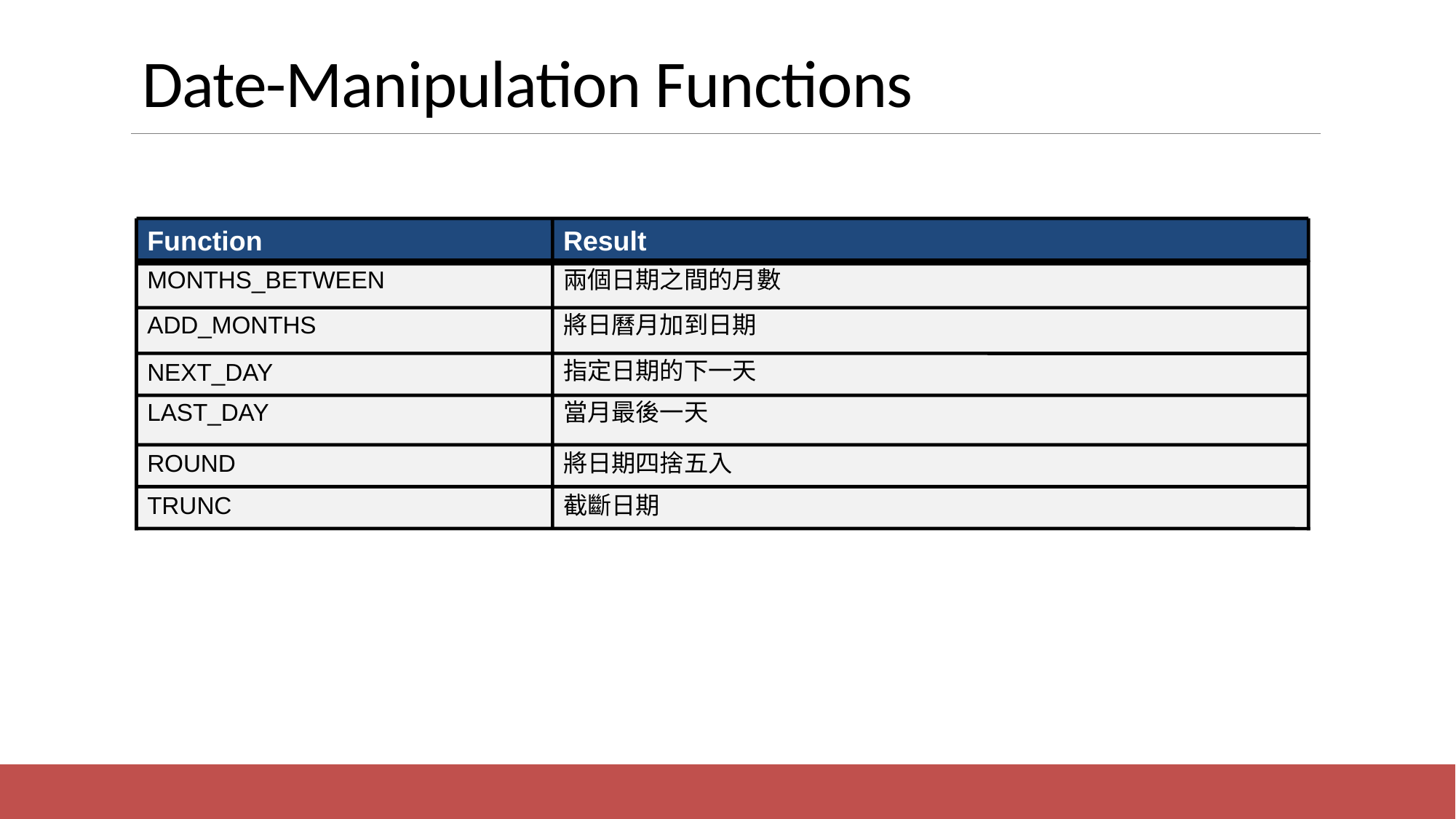

# Date-Manipulation Functions

Function
Result

MONTHS_BETWEEN

兩個日期之間的月數

ADD_MONTHS
將日曆月加到日期
NEXT_DAY

指定日期的下一天
LAST_DAY

當月最後一天
ROUND

將日期四捨五入

TRUNC
截斷日期